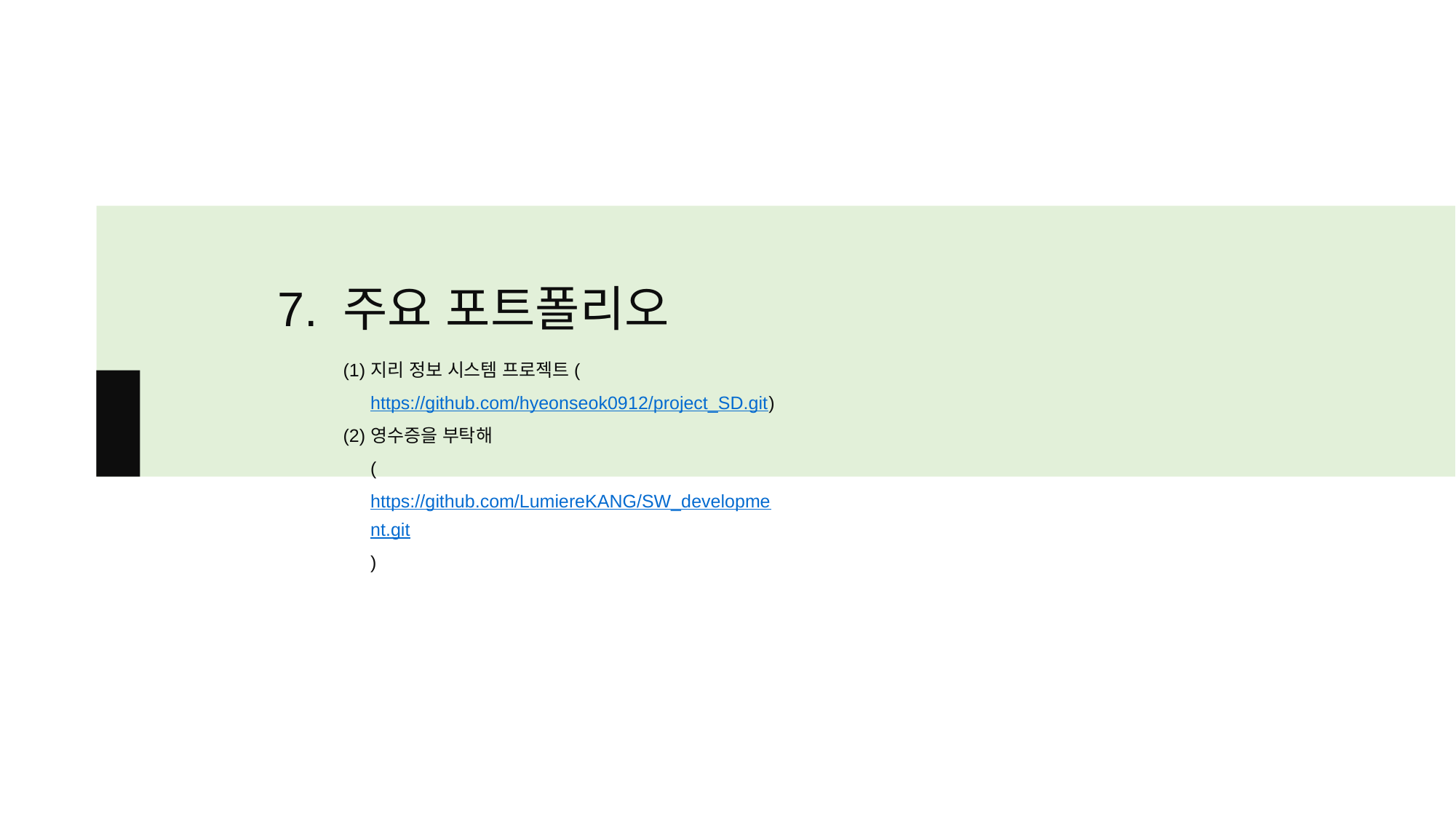

7. 주요 포트폴리오
지리 정보 시스템 프로젝트(https://github.com/hyeonseok0912/project_SD.git)
영수증을 부탁해
(https://github.com/LumiereKANG/SW_development.git)